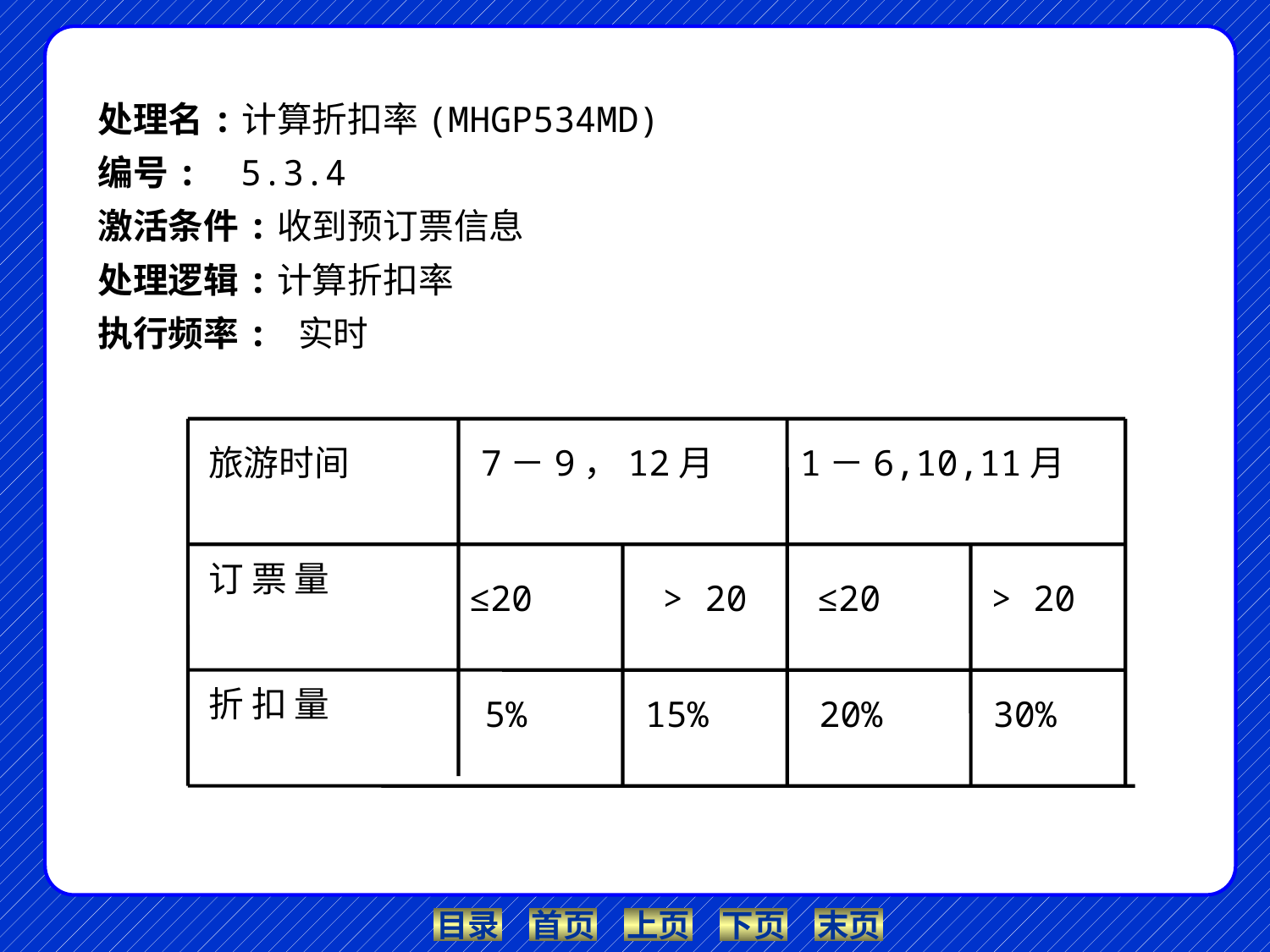

处理名:计算折扣率(MHGP534MD)
编号:  5.3.4
激活条件:收到预订票信息
处理逻辑:计算折扣率
执行频率: 实时

旅游时间
7－9，12月
1－6,10,11月

订 票 量
≤20
> 20
≤20
> 20

折 扣 量
  5%
 15%
 20%
 30%